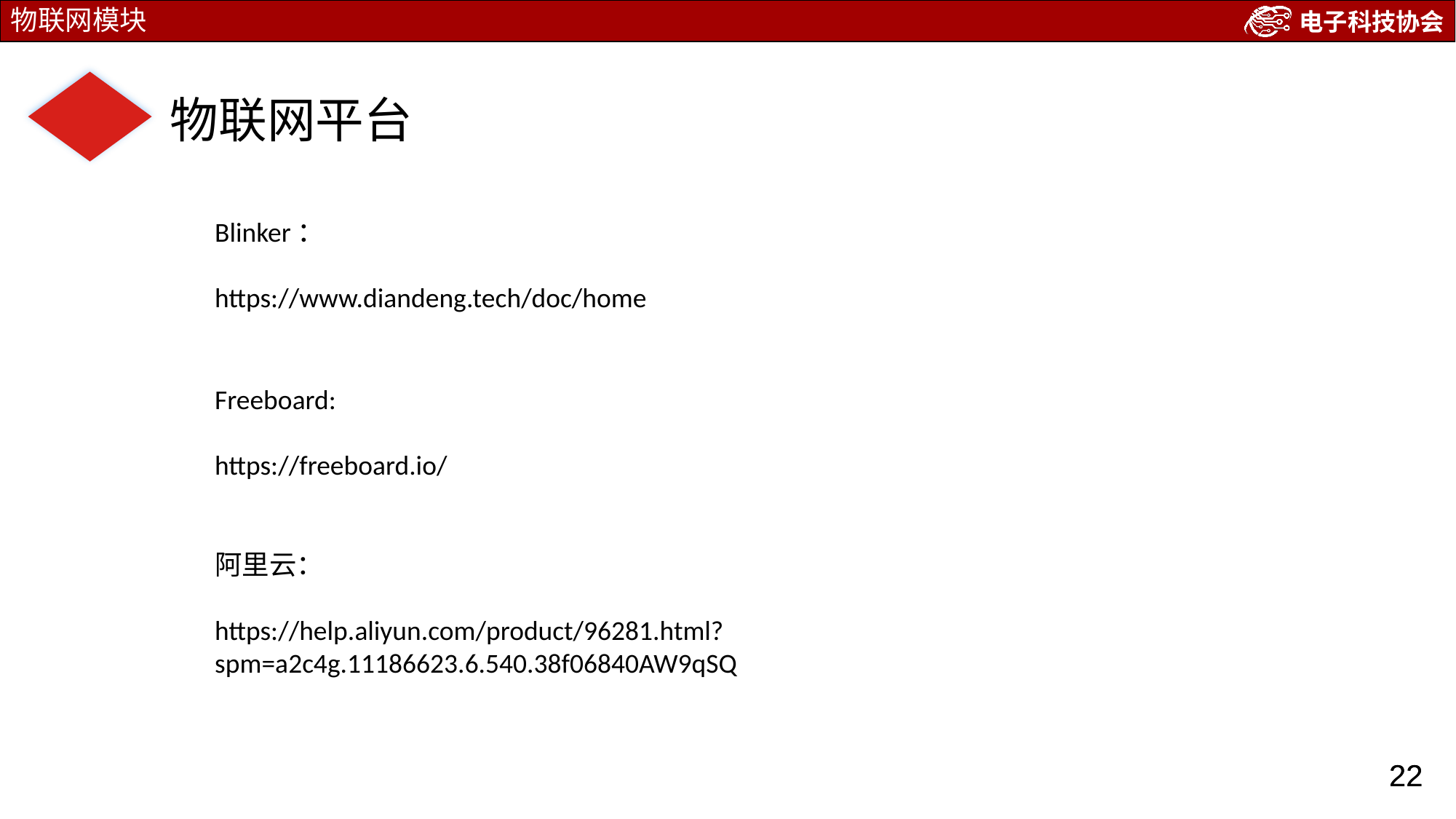

# 物联网模块

物联网平台
Blinker：

https://www.diandeng.tech/doc/home
Freeboard:

https://freeboard.io/
阿里云：

https://help.aliyun.com/product/96281.html?spm=a2c4g.11186623.6.540.38f06840AW9qSQ